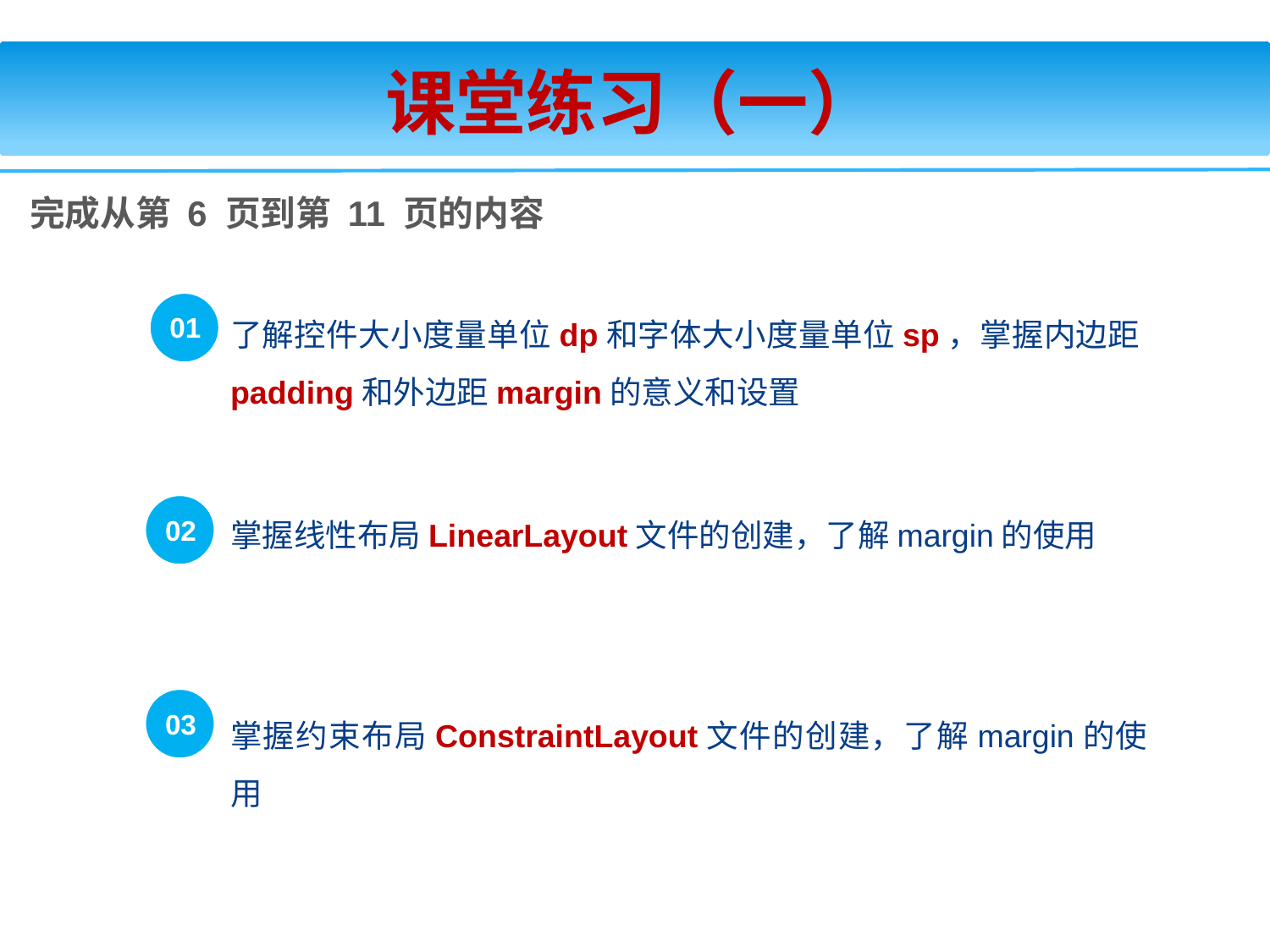

课堂练习（一）
完成从第 6 页到第 11 页的内容

01
了解控件大小度量单位dp和字体大小度量单位sp，掌握内边距padding和外边距margin的意义和设置

02
掌握线性布局LinearLayout文件的创建，了解margin的使用

03
掌握约束布局ConstraintLayout文件的创建，了解margin的使用